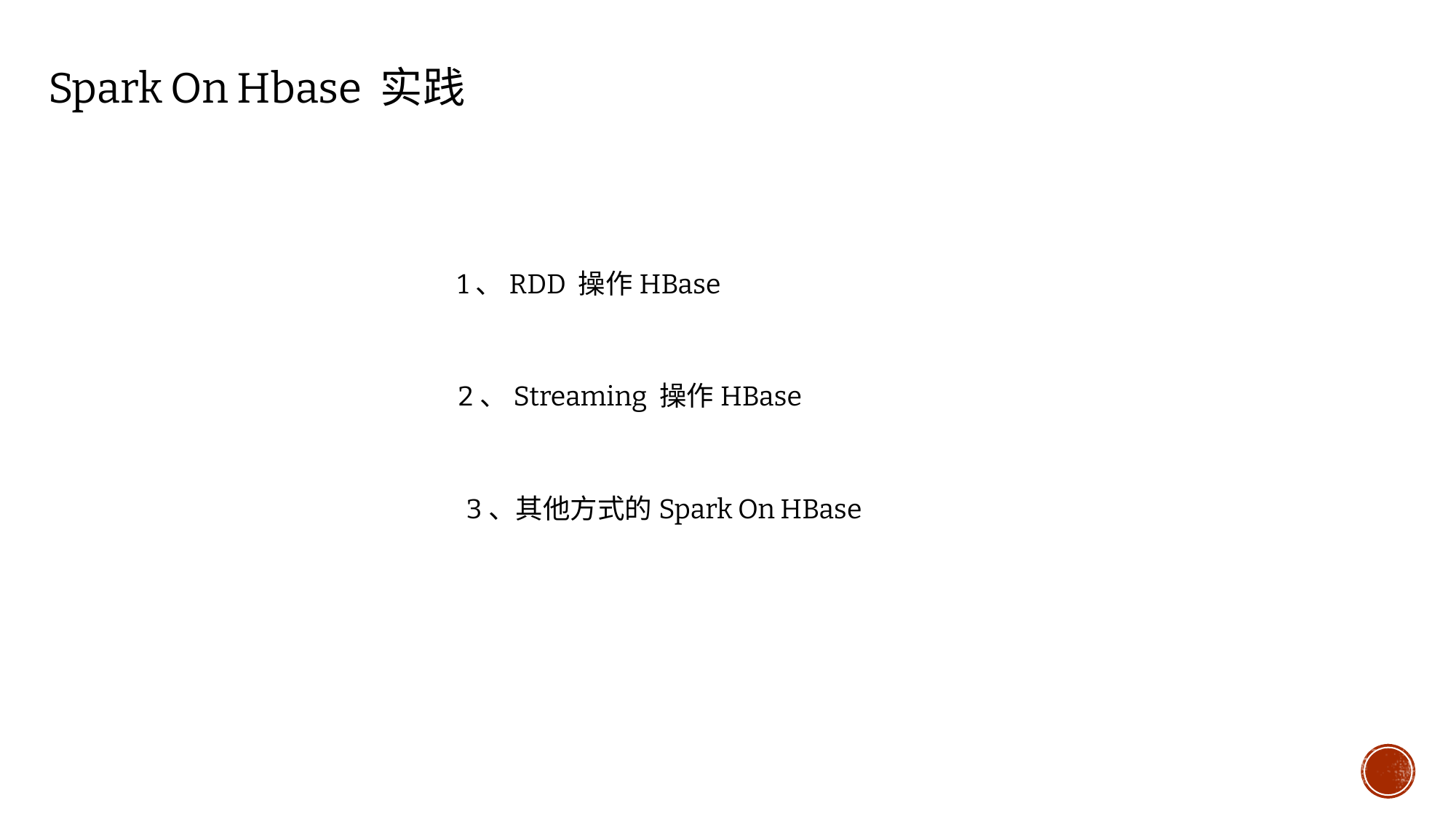

Spark On Hbase 实践
1、RDD 操作HBase
2、Streaming 操作HBase
3、其他方式的Spark On HBase